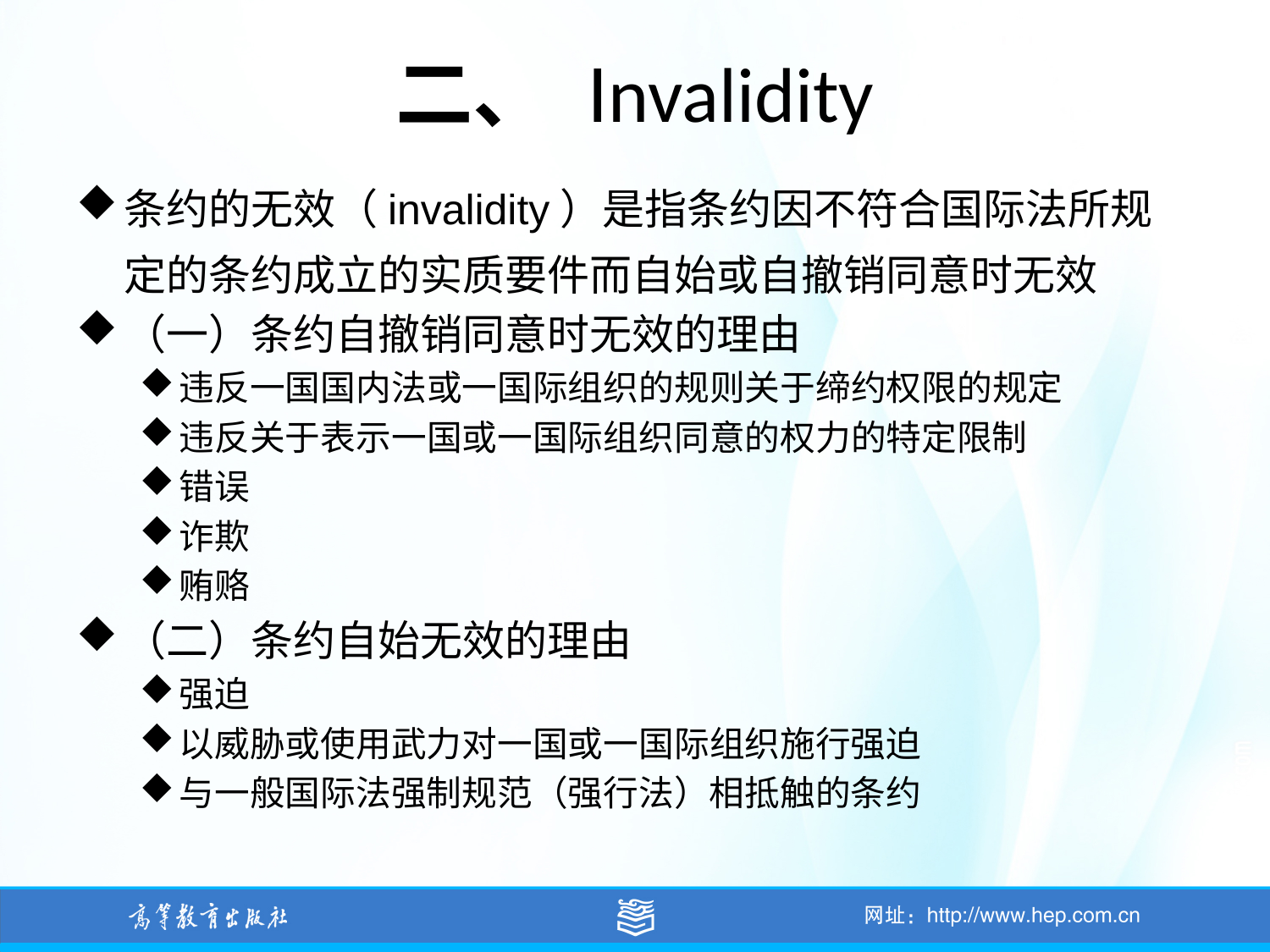

# 二、 Invalidity
条约的无效（invalidity）是指条约因不符合国际法所规定的条约成立的实质要件而自始或自撤销同意时无效
（一）条约自撤销同意时无效的理由
违反一国国内法或一国际组织的规则关于缔约权限的规定
违反关于表示一国或一国际组织同意的权力的特定限制
错误
诈欺
贿赂
（二）条约自始无效的理由
强迫
以威胁或使用武力对一国或一国际组织施行强迫
与一般国际法强制规范（强行法）相抵触的条约